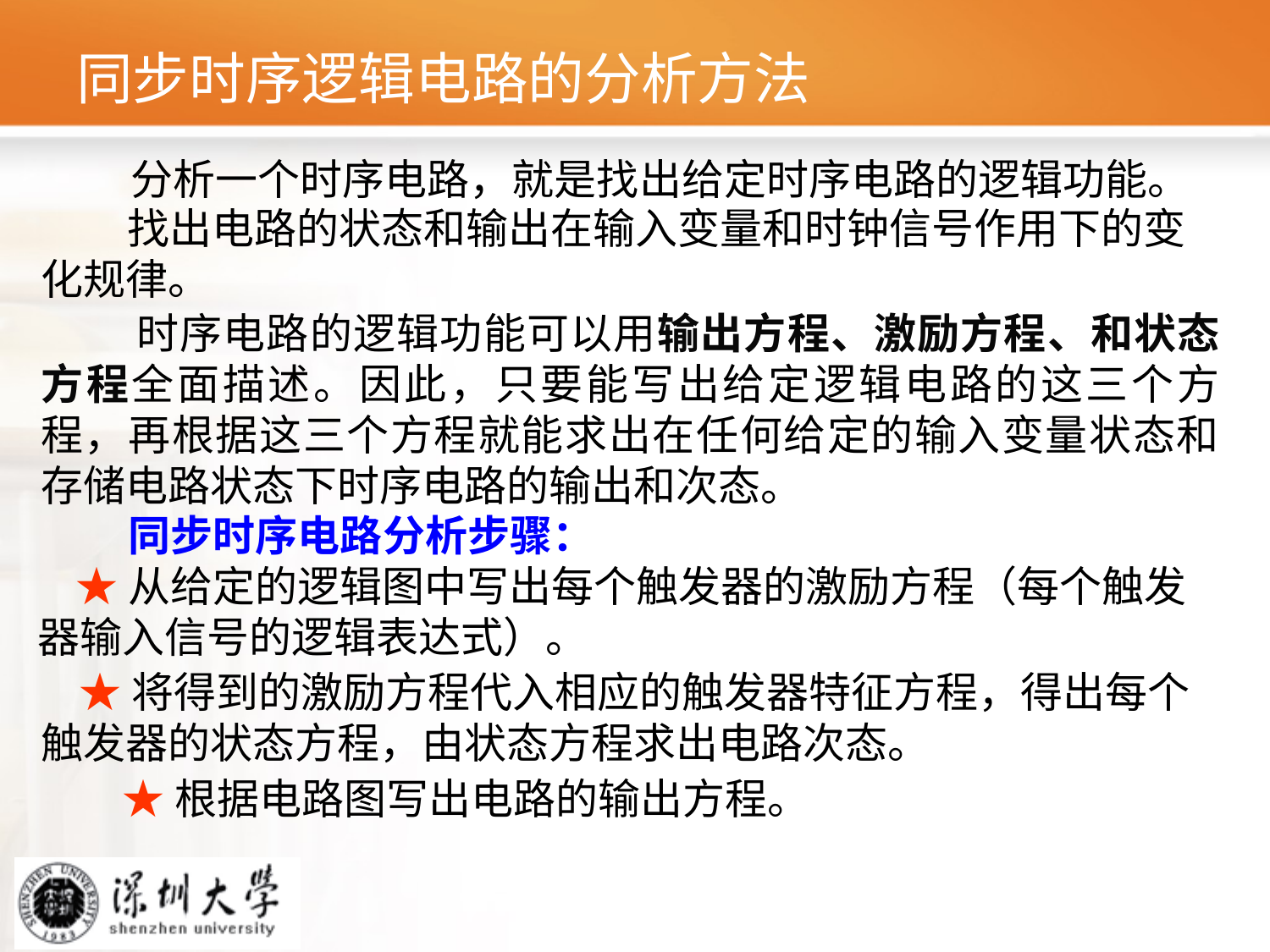

# 同步时序逻辑电路的分析方法
分析一个时序电路，就是找出给定时序电路的逻辑功能。
        找出电路的状态和输出在输入变量和时钟信号作用下的变化规律。
        时序电路的逻辑功能可以用输出方程、激励方程、和状态方程全面描述。因此，只要能写出给定逻辑电路的这三个方程，再根据这三个方程就能求出在任何给定的输入变量状态和存储电路状态下时序电路的输出和次态。
同步时序电路分析步骤：
    ★从给定的逻辑图中写出每个触发器的激励方程（每个触发器输入信号的逻辑表达式）。
    ★将得到的激励方程代入相应的触发器特征方程，得出每个触发器的状态方程，由状态方程求出电路次态。
★根据电路图写出电路的输出方程。